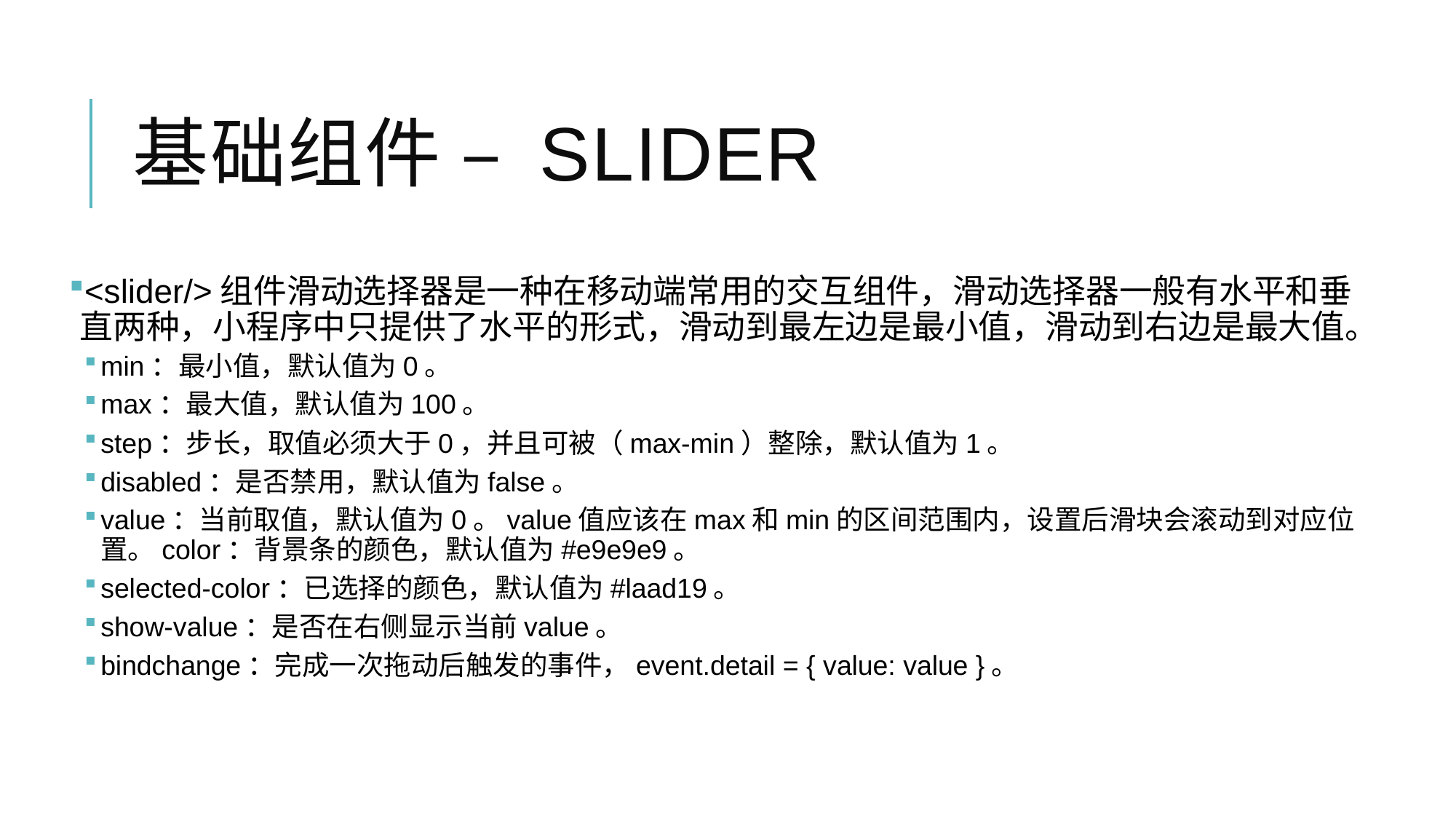

# 基础组件 – slider
<slider/>组件滑动选择器是一种在移动端常用的交互组件，滑动选择器一般有水平和垂直两种，小程序中只提供了水平的形式，滑动到最左边是最小值，滑动到右边是最大值。
min：最小值，默认值为0。
max：最大值，默认值为100。
step：步长，取值必须大于0，并且可被（max-min）整除，默认值为1。
disabled：是否禁用，默认值为false。
value：当前取值，默认值为0。value值应该在max和min的区间范围内，设置后滑块会滚动到对应位置。color：背景条的颜色，默认值为#e9e9e9。
selected-color：已选择的颜色，默认值为#laad19。
show-value：是否在右侧显示当前value。
bindchange：完成一次拖动后触发的事件，event.detail = { value: value }。